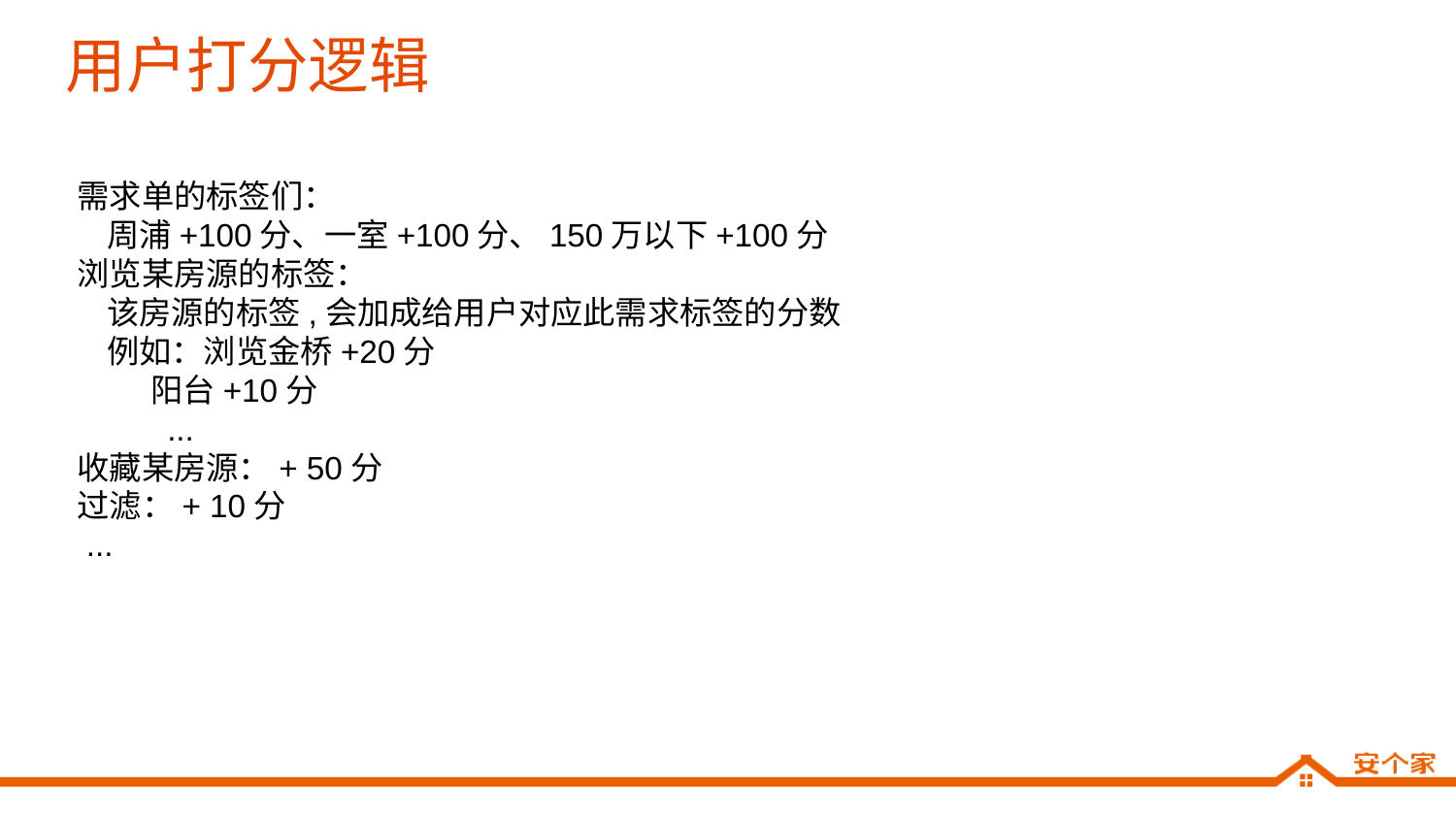

# 用户打分逻辑
需求单的标签们：
   周浦+100分、一室+100分、150万以下+100分
浏览某房源的标签：
   该房源的标签,会加成给用户对应此需求标签的分数
   例如：浏览金桥+20分
         阳台+10分
          ...
收藏某房源：+ 50分
过滤：+ 10分
 ...